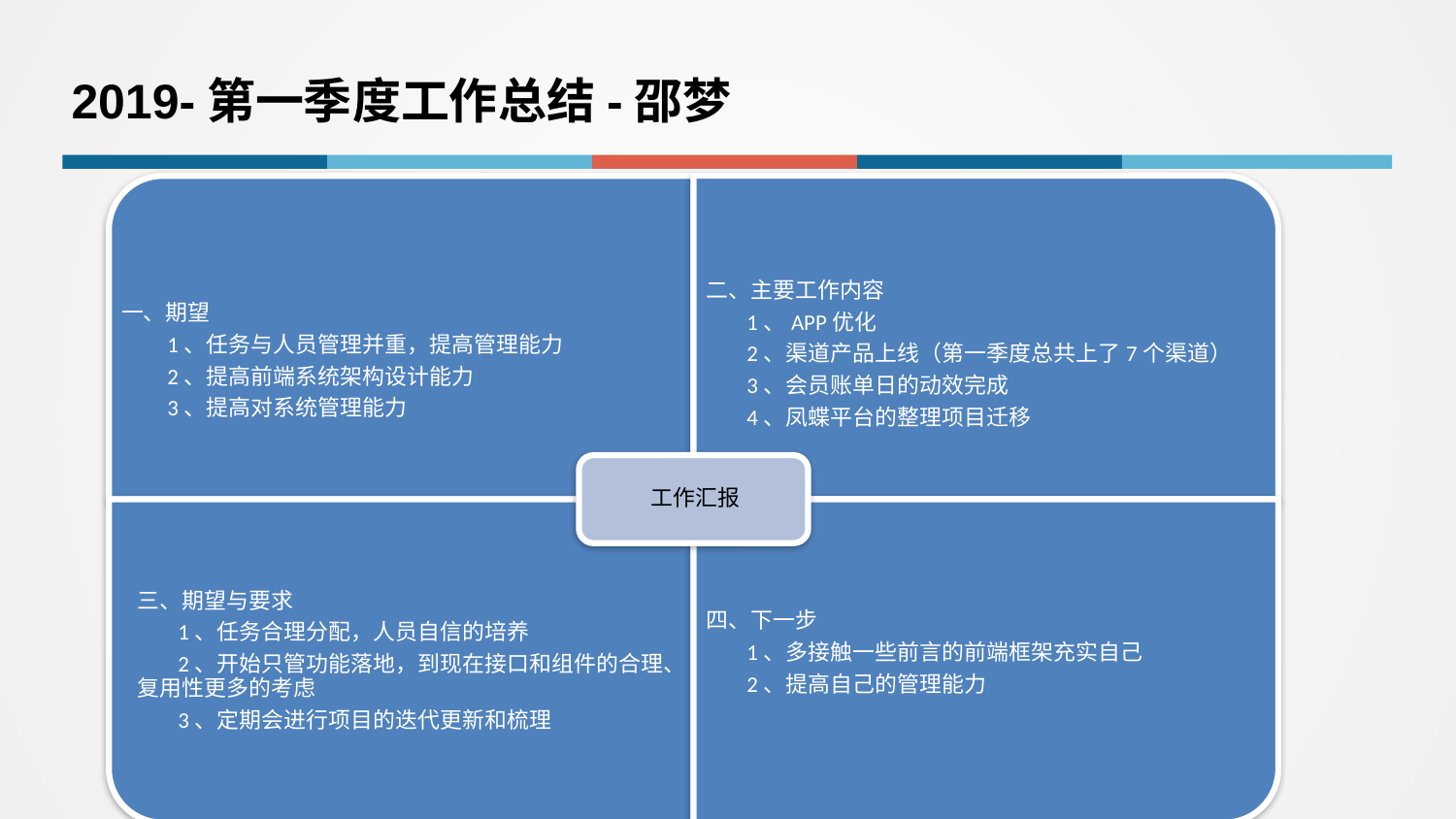

2019-第一季度工作总结-邵梦

一、期望
         1、任务与人员管理并重，提高管理能力
         2、提高前端系统架构设计能力
         3、提高对系统管理能力

二、主要工作内容
        1、APP优化
        2、渠道产品上线（第一季度总共上了7个渠道）
        3、会员账单日的动效完成
        4、凤蝶平台的整理项目迁移
三、期望与要求
        1、任务合理分配，人员自信的培养
        2、开始只管功能落地，到现在接口和组件的合理、复用性更多的考虑
        3、定期会进行项目的迭代更新和梳理
四、下一步
        1、多接触一些前言的前端框架充实自己
        2、提高自己的管理能力
工作汇报